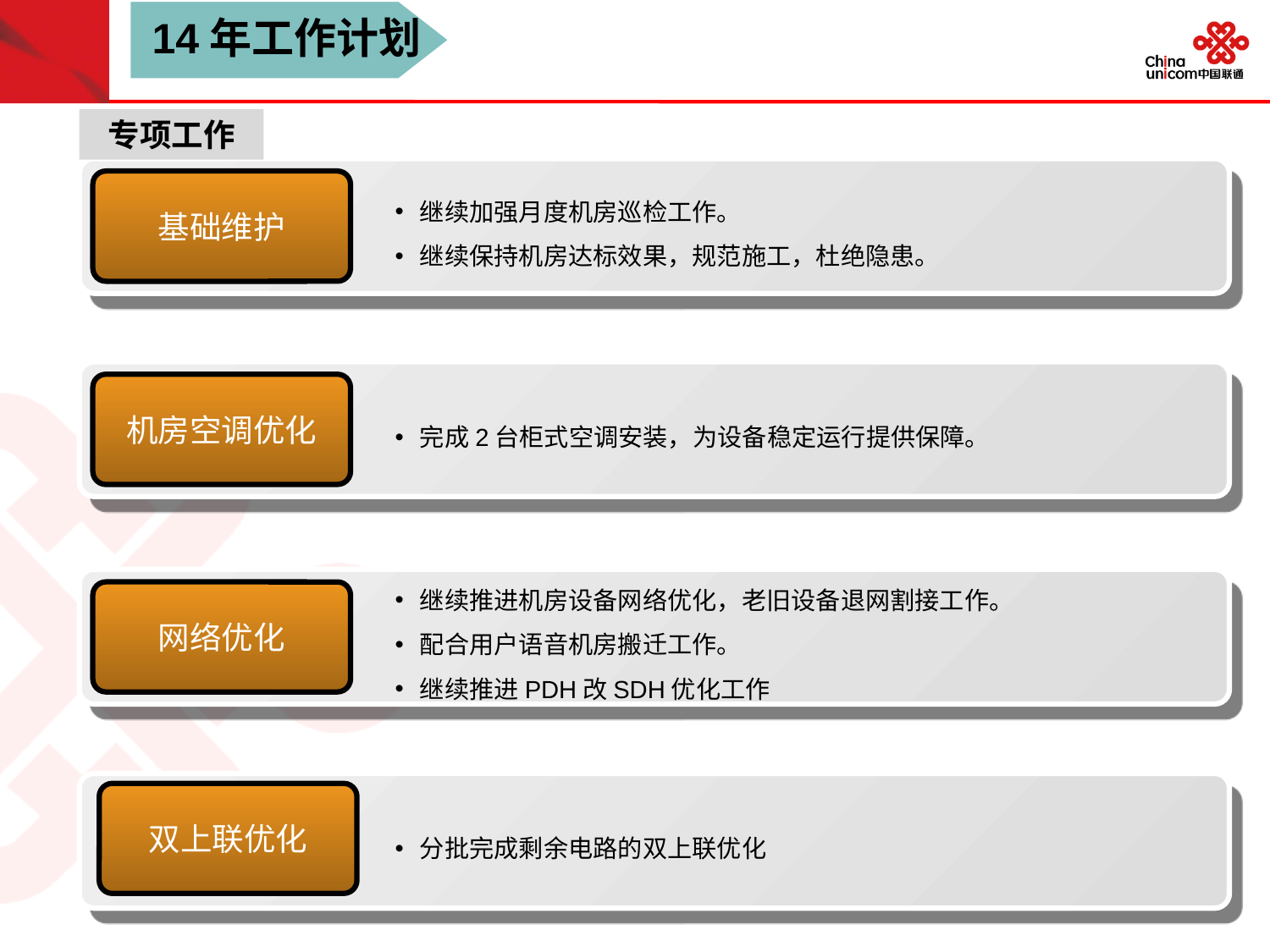

14年工作计划

专项工作
继续加强月度机房巡检工作。
继续保持机房达标效果，规范施工，杜绝隐患。
基础维护
完成2台柜式空调安装，为设备稳定运行提供保障。
机房空调优化
继续推进机房设备网络优化，老旧设备退网割接工作。
配合用户语音机房搬迁工作。
继续推进PDH改SDH优化工作
网络优化
分批完成剩余电路的双上联优化
双上联优化